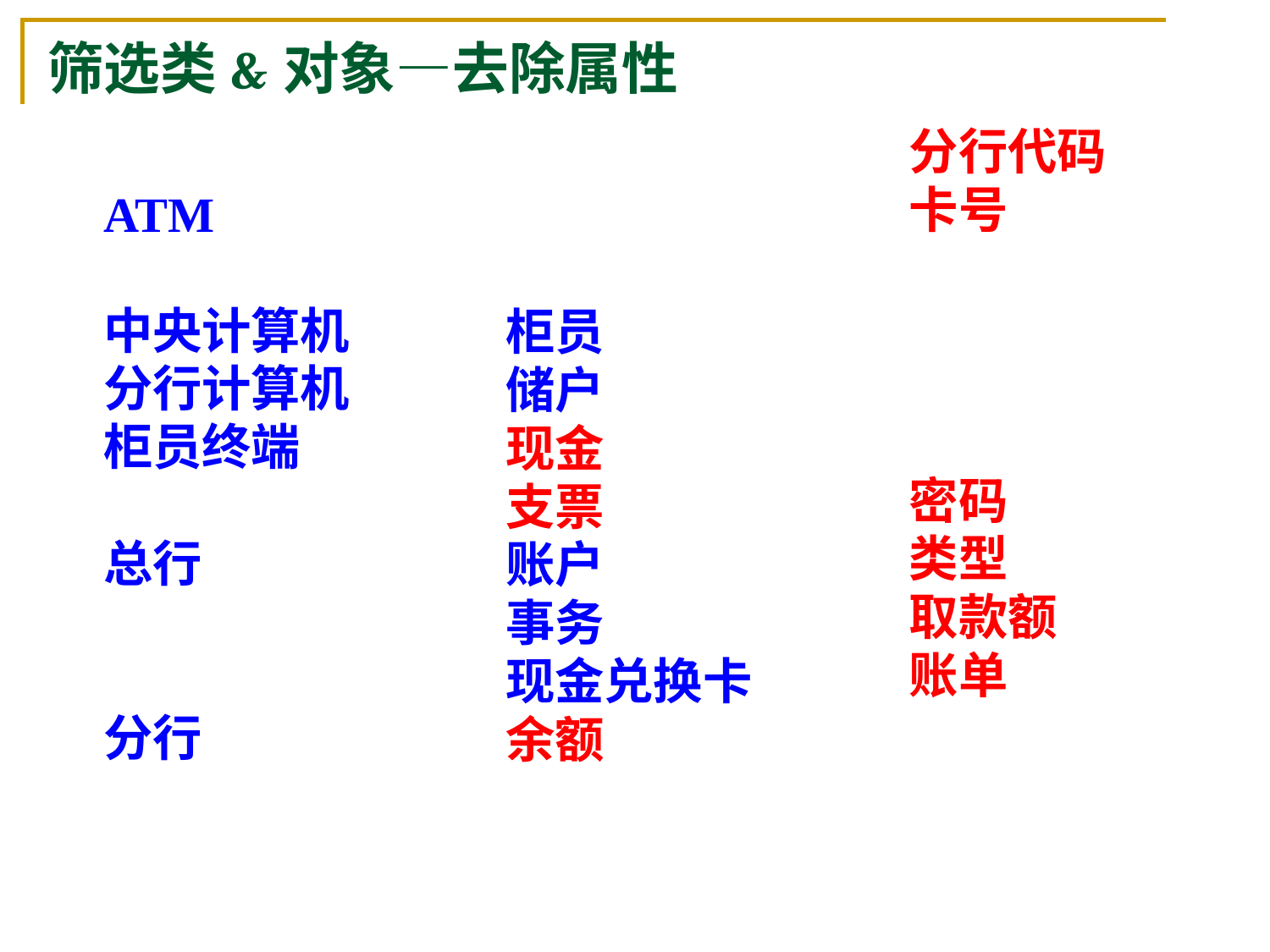

# 筛选类&对象—去除属性

柜员
储户
现金
支票
账户
事务
现金兑换卡
余额

分行代码
卡号

密码
类型
取款额
账单

ATM

中央计算机
分行计算机
柜员终端

总行

分行